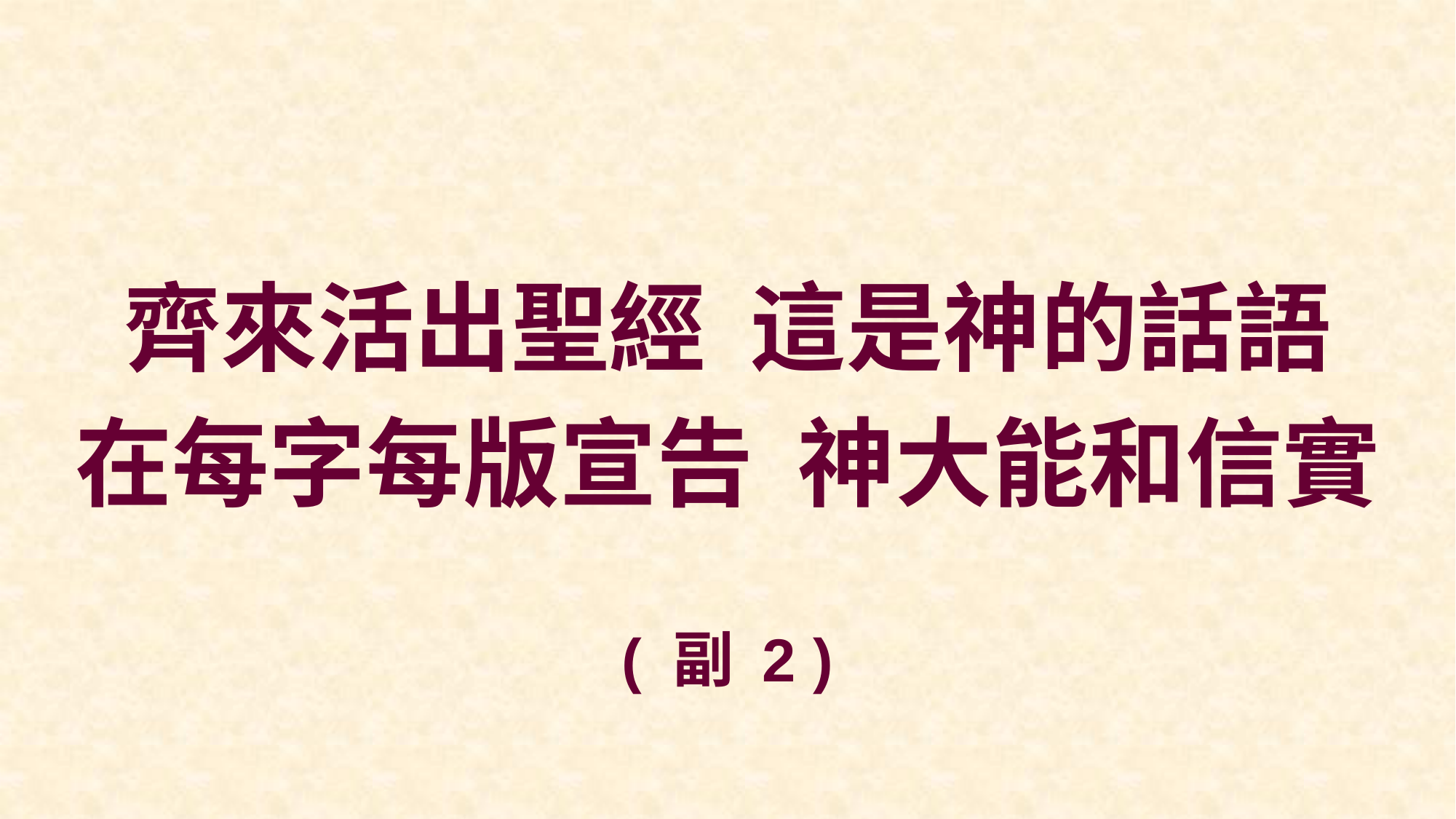

齊來活出聖經  這是神的話語
在每字每版宣告  神大能和信實
( 副 2 )